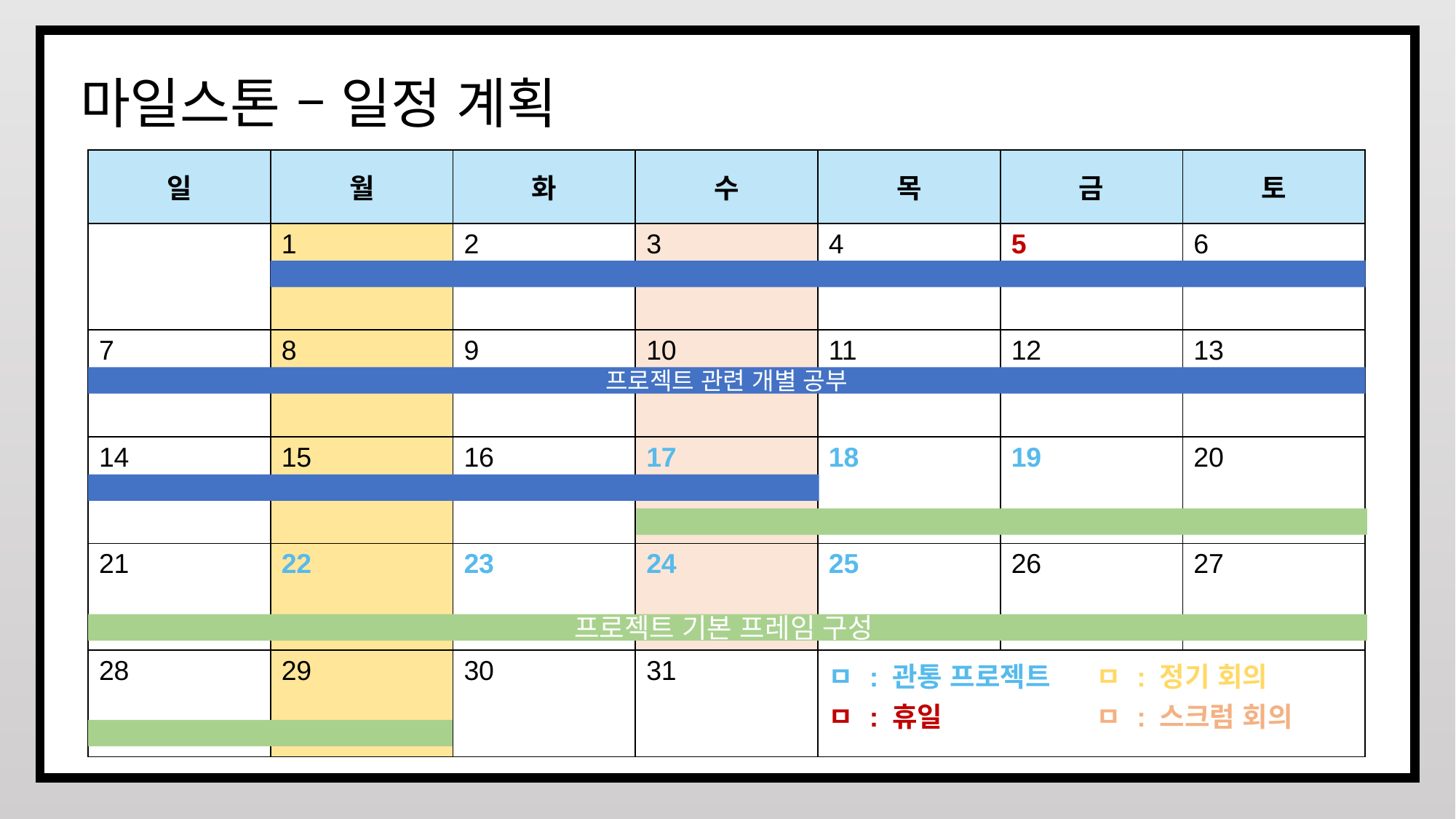

마일스톤 – 일정 계획
| 일 | 월 | 화 | 수 | 목 | 금 |  | 토 |
| --- | --- | --- | --- | --- | --- | --- | --- |
|  | 1 | 2 | 3 | 4 | 5 |  | 6 |
| 7 | 8 | 9 | 10 | 11 | 12 |  | 13 |
| 14 | 15 | 16 | 17 | 18 | 19 |  | 20 |
| 21 | 22 | 23 | 24 | 25 | 26 |  | 27 |
| 28 | 29 | 30 | 31 | ㅁ : 관통 프로젝트 ㅁ : 휴일 | ㅁ : 관통 | ㅁ : 정기 회의 ㅁ : 스크럼 회의 |  |

프로젝트 관련 개별 공부

프로젝트 기본 프레임 구성